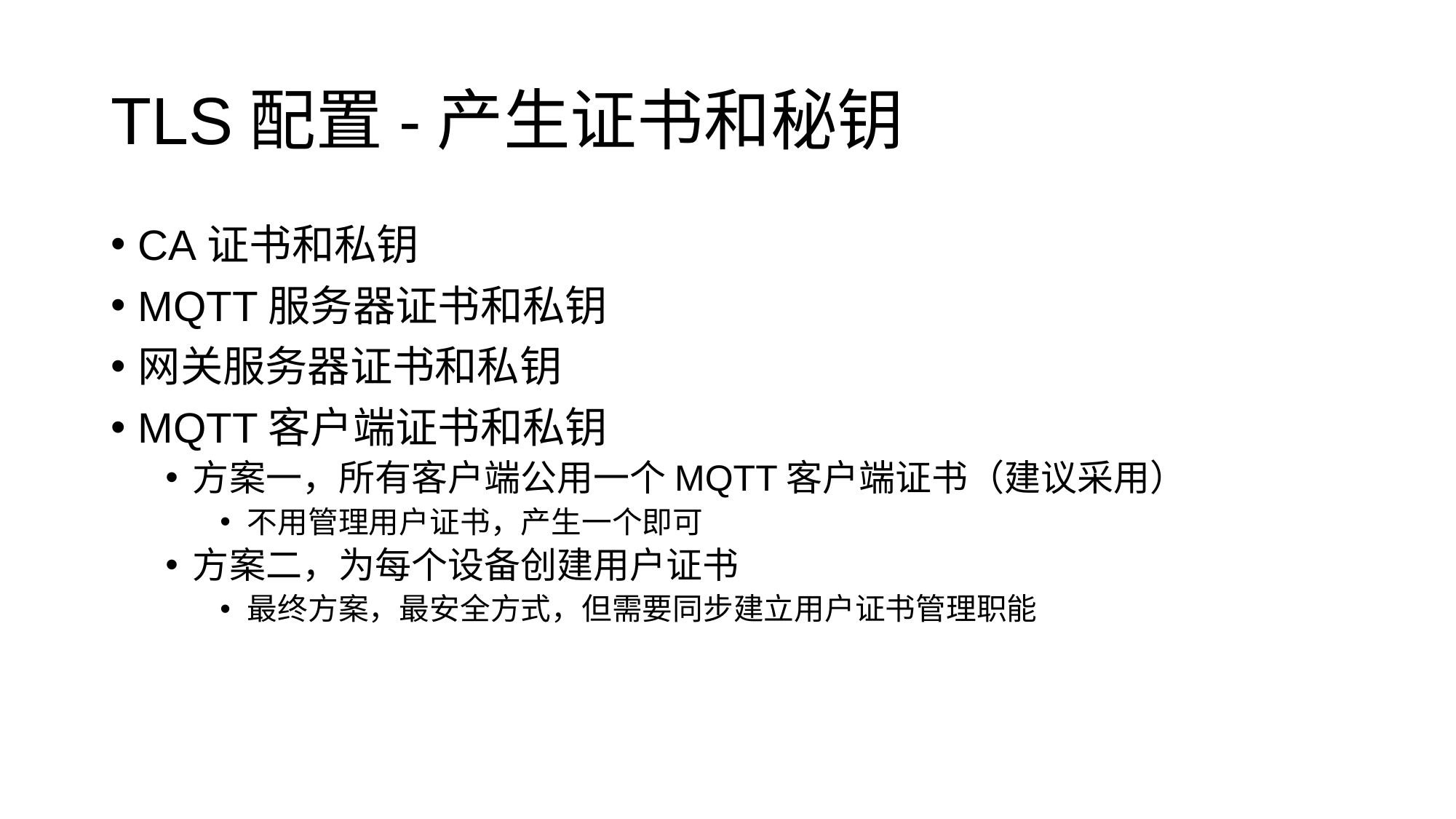

# TLS配置-产生证书和秘钥
CA证书和私钥
MQTT服务器证书和私钥
网关服务器证书和私钥
MQTT客户端证书和私钥
方案一，所有客户端公用一个MQTT客户端证书（建议采用）
不用管理用户证书，产生一个即可
方案二，为每个设备创建用户证书
最终方案，最安全方式，但需要同步建立用户证书管理职能